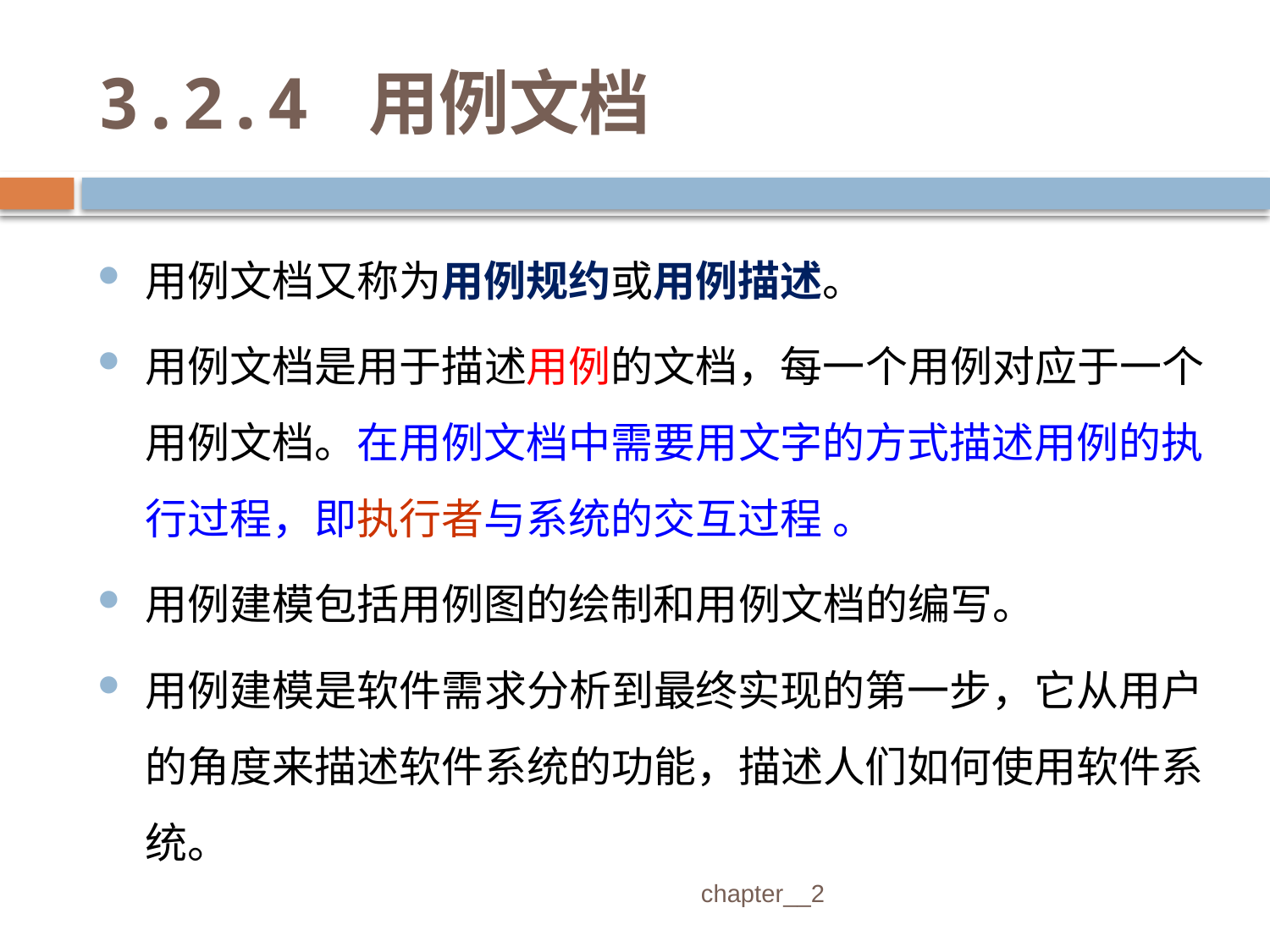

# 3.2.4 用例文档
59
用例文档又称为用例规约或用例描述。
用例文档是用于描述用例的文档，每一个用例对应于一个用例文档。在用例文档中需要用文字的方式描述用例的执行过程，即执行者与系统的交互过程 。
用例建模包括用例图的绘制和用例文档的编写。
用例建模是软件需求分析到最终实现的第一步，它从用户的角度来描述软件系统的功能，描述人们如何使用软件系统。

 chapter__2